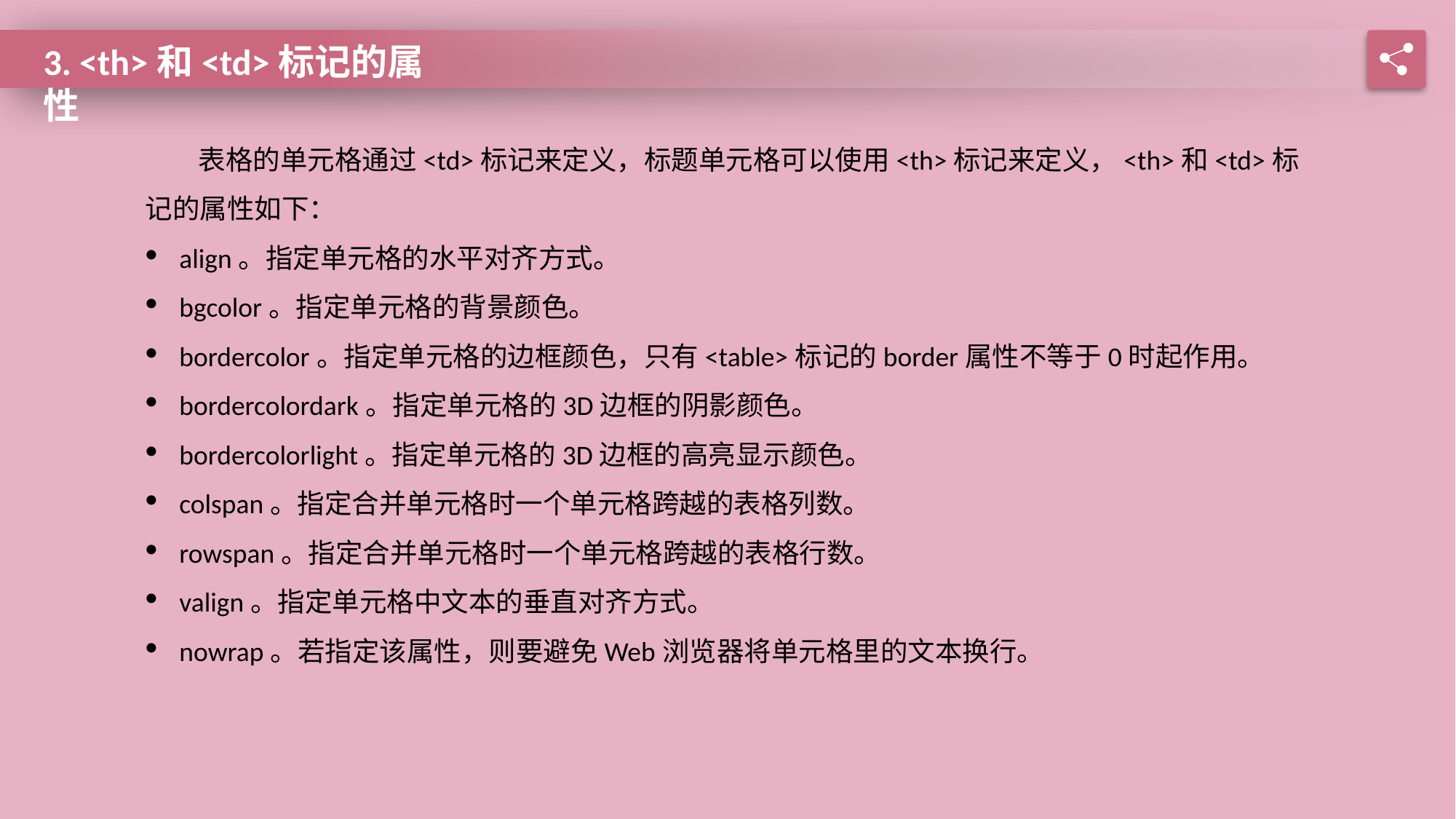

3. <th>和<td>标记的属性
表格的单元格通过<td>标记来定义，标题单元格可以使用<th>标记来定义，<th>和<td>标记的属性如下：
align。指定单元格的水平对齐方式。
bgcolor。指定单元格的背景颜色。
bordercolor。指定单元格的边框颜色，只有<table>标记的border属性不等于0时起作用。
bordercolordark。指定单元格的3D边框的阴影颜色。
bordercolorlight。指定单元格的3D边框的高亮显示颜色。
colspan。指定合并单元格时一个单元格跨越的表格列数。
rowspan。指定合并单元格时一个单元格跨越的表格行数。
valign。指定单元格中文本的垂直对齐方式。
nowrap。若指定该属性，则要避免Web浏览器将单元格里的文本换行。